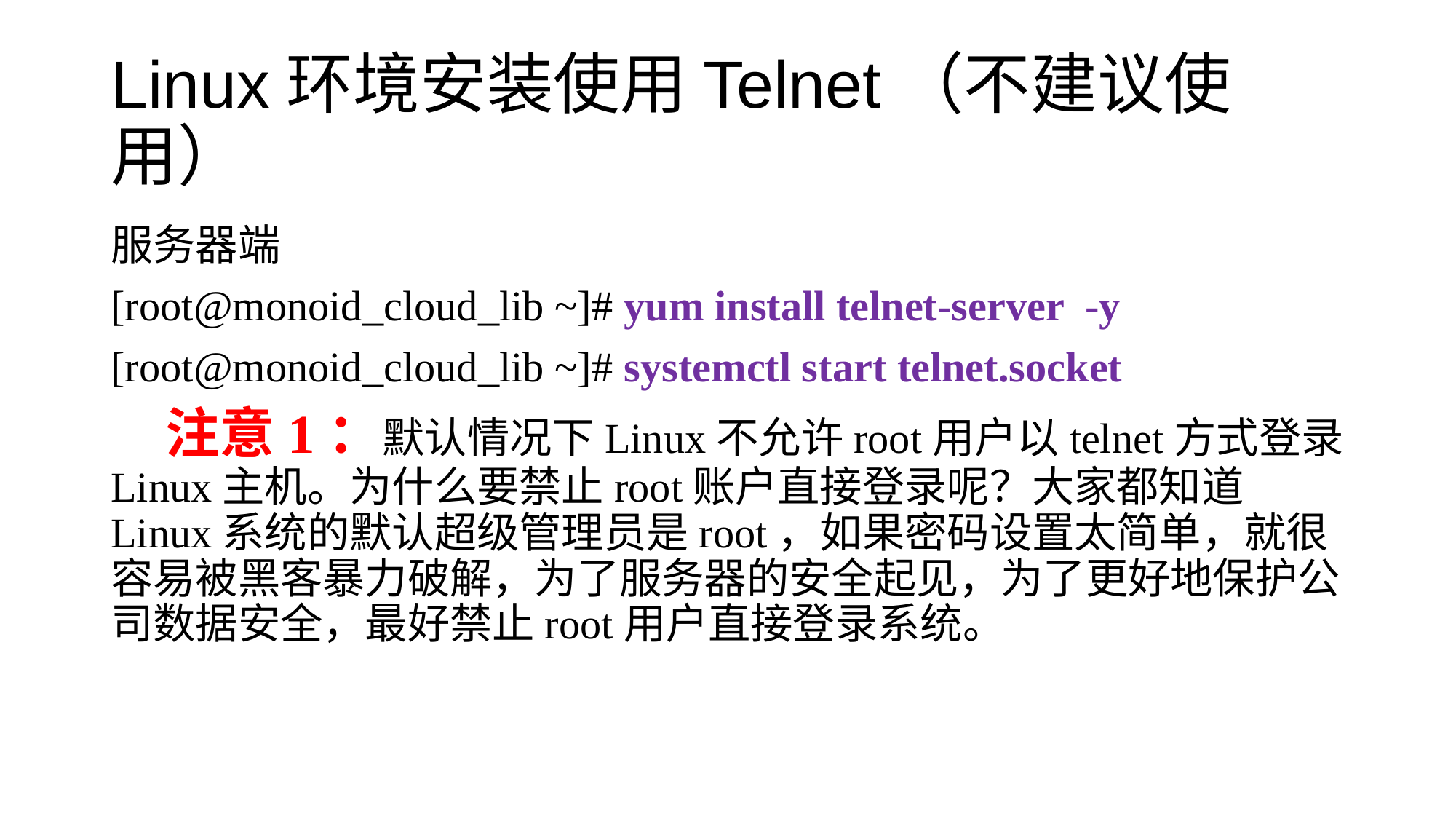

# Linux环境安装使用Telnet（不建议使用）
服务器端
[root@monoid_cloud_lib ~]# yum install telnet-server  -y
[root@monoid_cloud_lib ~]# systemctl start telnet.socket
注意1：默认情况下Linux不允许root用户以telnet方式登录Linux主机。为什么要禁止root账户直接登录呢？大家都知道Linux系统的默认超级管理员是root，如果密码设置太简单，就很容易被黑客暴力破解，为了服务器的安全起见，为了更好地保护公司数据安全，最好禁止root用户直接登录系统。